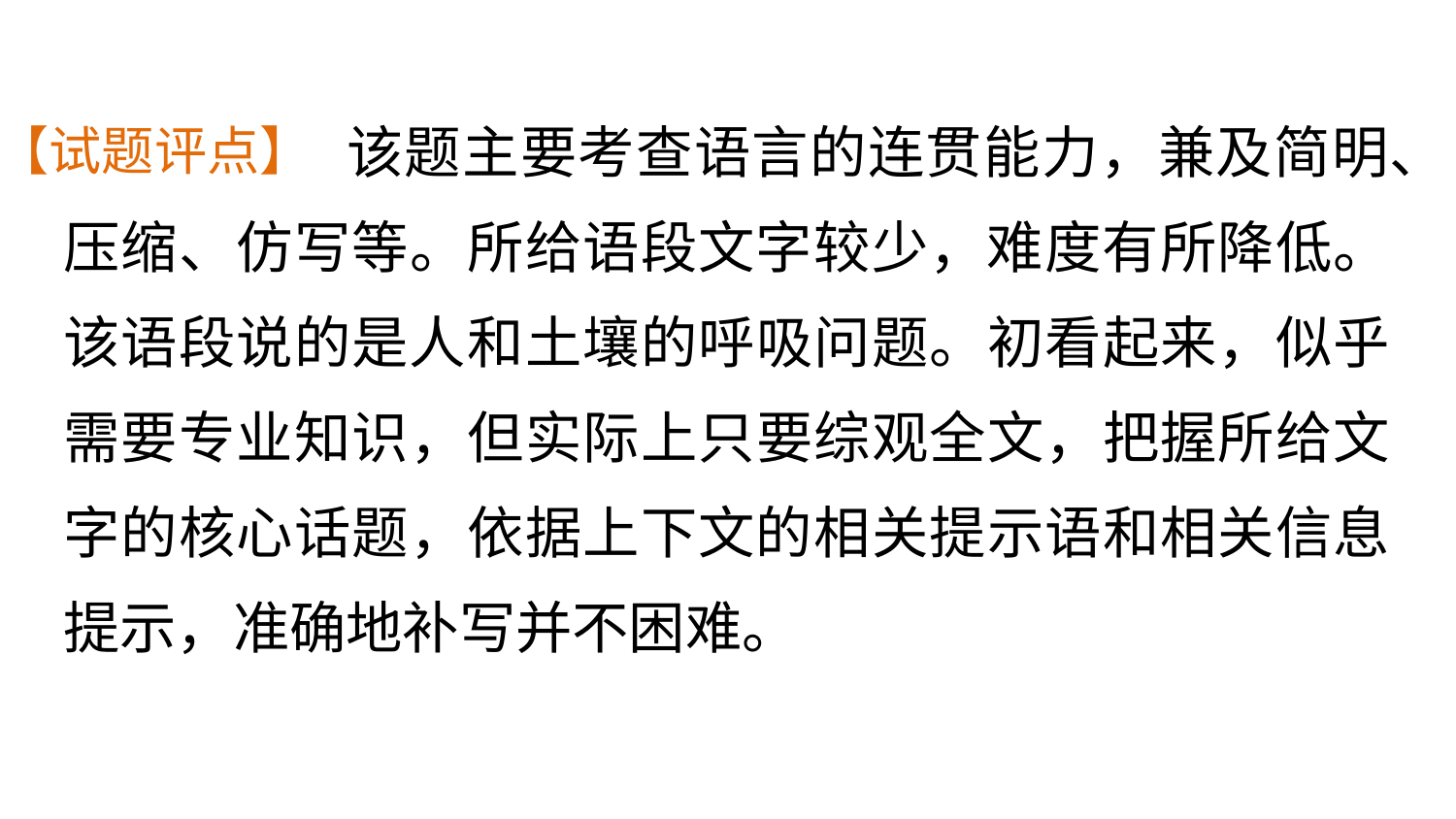

该题主要考查语言的连贯能力，兼及简明、压缩、仿写等。所给语段文字较少，难度有所降低。该语段说的是人和土壤的呼吸问题。初看起来，似乎需要专业知识，但实际上只要综观全文，把握所给文字的核心话题，依据上下文的相关提示语和相关信息提示，准确地补写并不困难。
【试题评点】